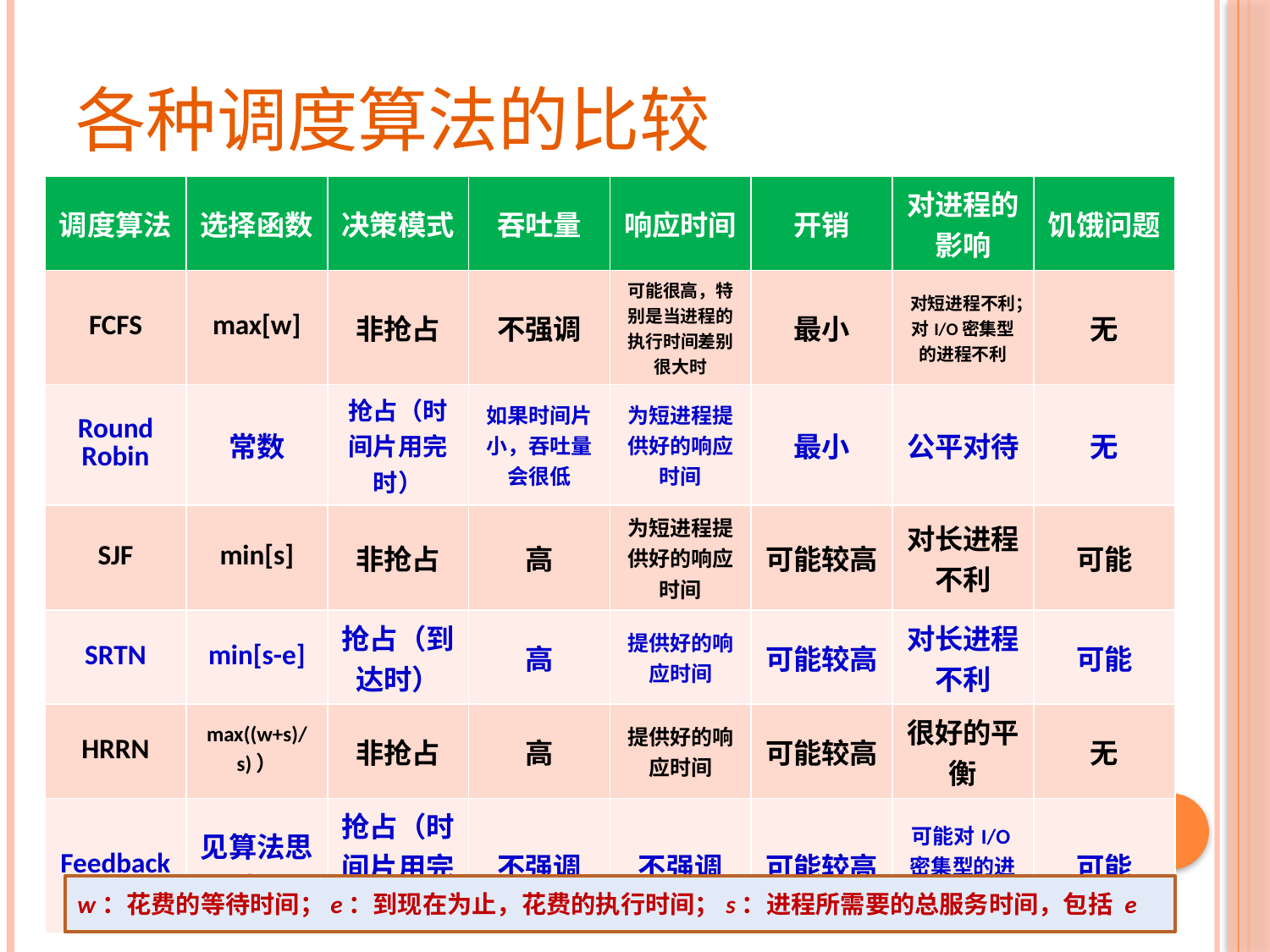

# 各种调度算法的比较
| 调度算法 | 选择函数 | 决策模式 | 吞吐量 | 响应时间 | 开销 | 对进程的影响 | 饥饿问题 |
| --- | --- | --- | --- | --- | --- | --- | --- |
| FCFS | max[w] | 非抢占 | 不强调 | 可能很高，特别是当进程的执行时间差别很大时 | 最小 | 对短进程不利；对I/O密集型的进程不利 | 无 |
| Round Robin | 常数 | 抢占（时间片用完时） | 如果时间片小，吞吐量会很低 | 为短进程提供好的响应时间 | 最小 | 公平对待 | 无 |
| SJF | min[s] | 非抢占 | 高 | 为短进程提供好的响应时间 | 可能较高 | 对长进程不利 | 可能 |
| SRTN | min[s-e] | 抢占（到达时） | 高 | 提供好的响应时间 | 可能较高 | 对长进程不利 | 可能 |
| HRRN | max((w+s)/s)） | 非抢占 | 高 | 提供好的响应时间 | 可能较高 | 很好的平衡 | 无 |
| Feedback | 见算法思想 | 抢占（时间片用完时） | 不强调 | 不强调 | 可能较高 | 可能对I/O密集型的进程有利 | 可能 |
w：花费的等待时间；e：到现在为止，花费的执行时间；s：进程所需要的总服务时间，包括 e